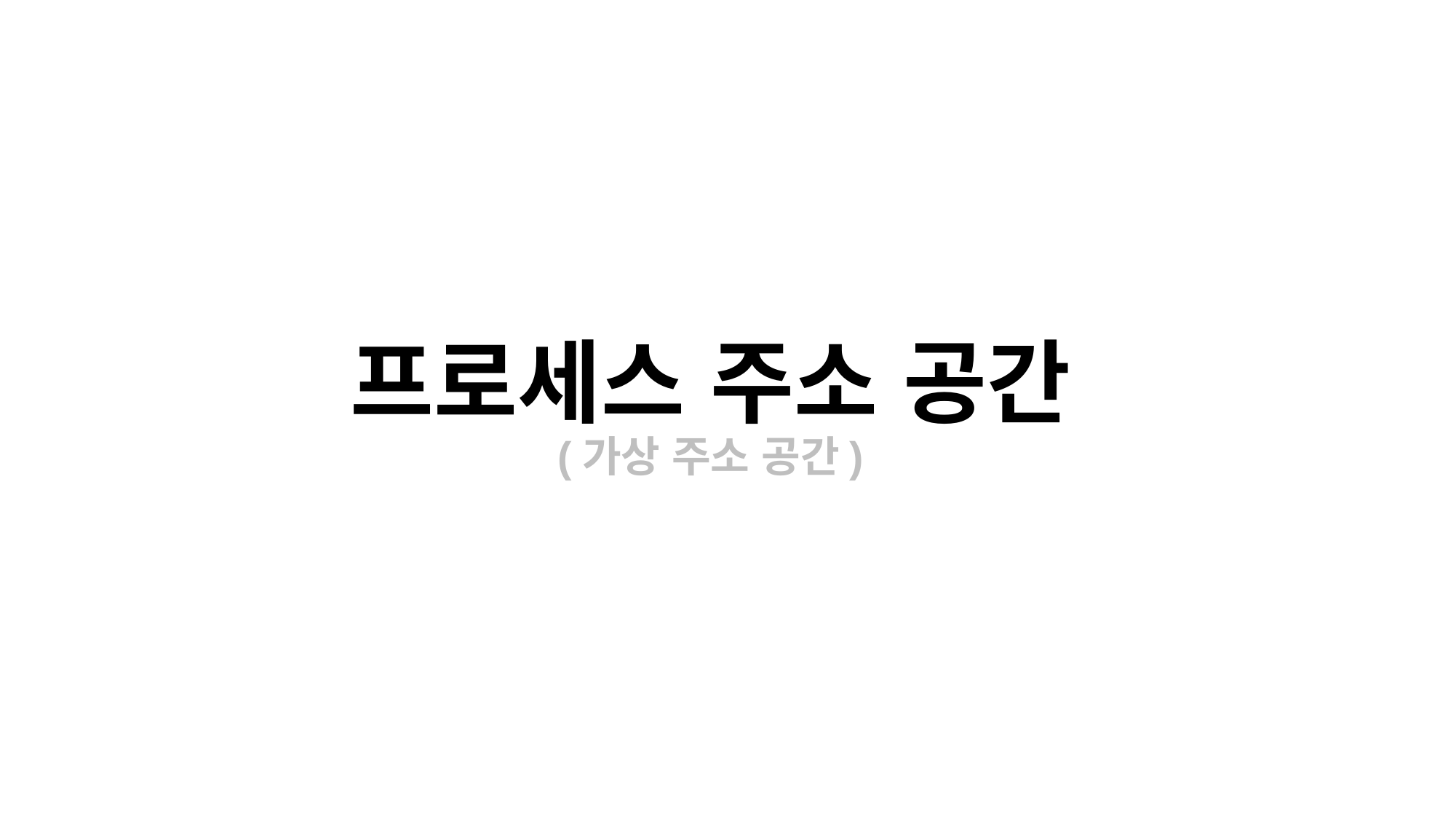

# 프로세스 주소 공간 (가상 주소 공간)